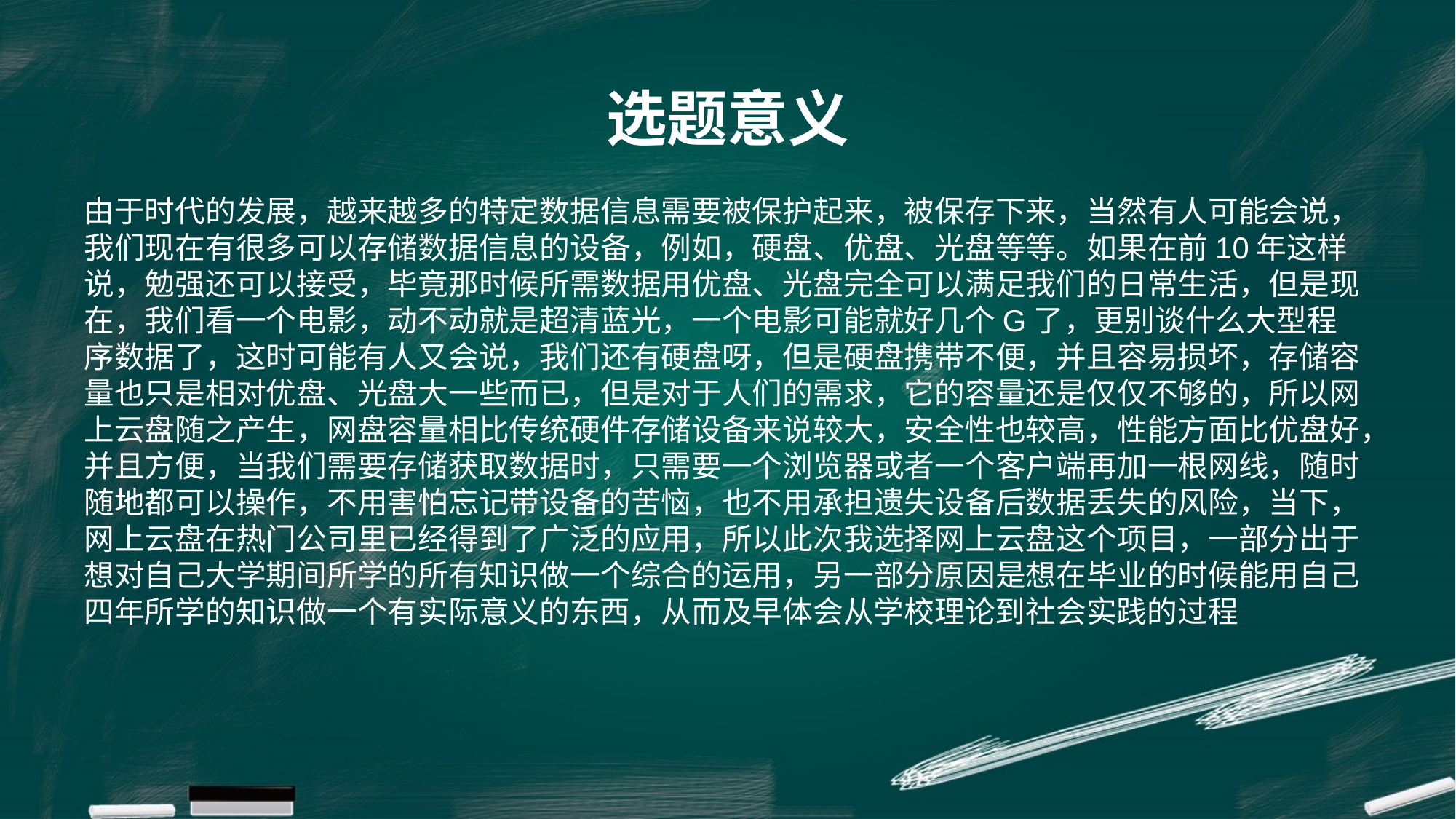

选题意义
由于时代的发展，越来越多的特定数据信息需要被保护起来，被保存下来，当然有人可能会说，我们现在有很多可以存储数据信息的设备，例如，硬盘、优盘、光盘等等。如果在前10年这样说，勉强还可以接受，毕竟那时候所需数据用优盘、光盘完全可以满足我们的日常生活，但是现在，我们看一个电影，动不动就是超清蓝光，一个电影可能就好几个G了，更别谈什么大型程序数据了，这时可能有人又会说，我们还有硬盘呀，但是硬盘携带不便，并且容易损坏，存储容量也只是相对优盘、光盘大一些而已，但是对于人们的需求，它的容量还是仅仅不够的，所以网上云盘随之产生，网盘容量相比传统硬件存储设备来说较大，安全性也较高，性能方面比优盘好，并且方便，当我们需要存储获取数据时，只需要一个浏览器或者一个客户端再加一根网线，随时随地都可以操作，不用害怕忘记带设备的苦恼，也不用承担遗失设备后数据丢失的风险，当下，网上云盘在热门公司里已经得到了广泛的应用，所以此次我选择网上云盘这个项目，一部分出于想对自己大学期间所学的所有知识做一个综合的运用，另一部分原因是想在毕业的时候能用自己四年所学的知识做一个有实际意义的东西，从而及早体会从学校理论到社会实践的过程